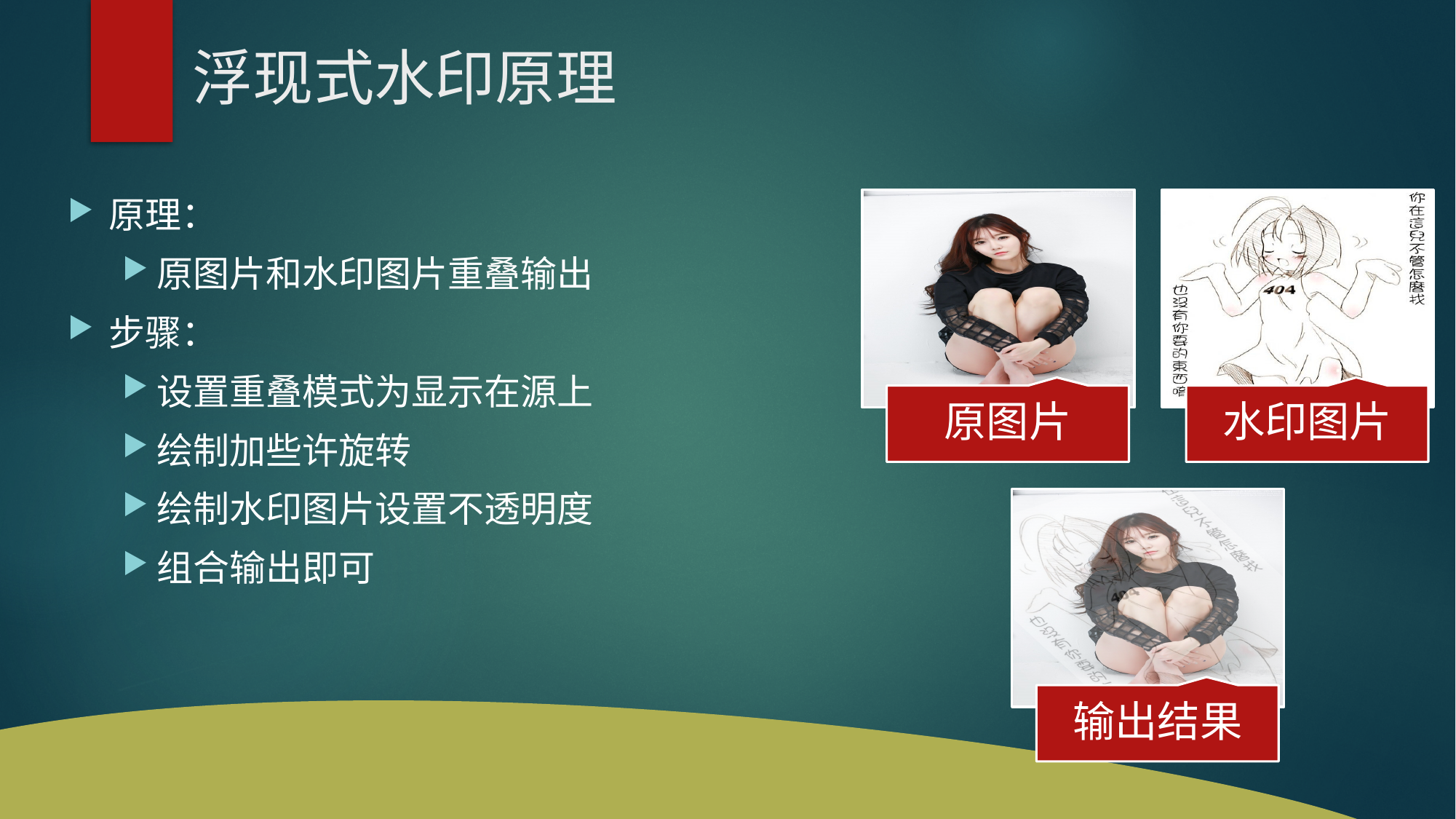

# 浮现式水印原理
原理：
原图片和水印图片重叠输出
步骤：
设置重叠模式为显示在源上
绘制加些许旋转
绘制水印图片设置不透明度
组合输出即可
原图片
水印图片
输出结果